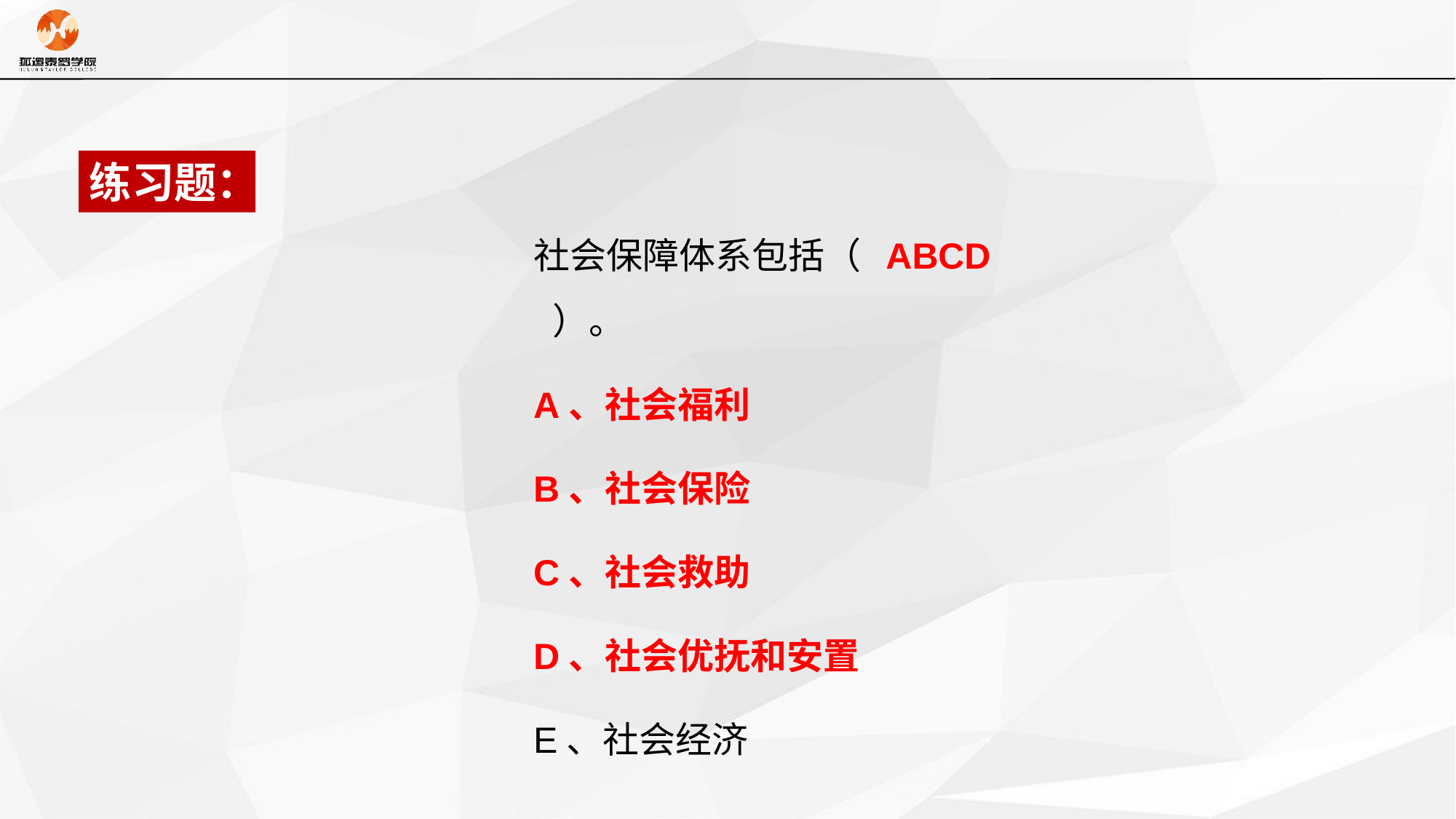

练习题：
社会保障体系包括（  ABCD  ）。
A、社会福利
B、社会保险
C、社会救助
D、社会优抚和安置
E、社会经济